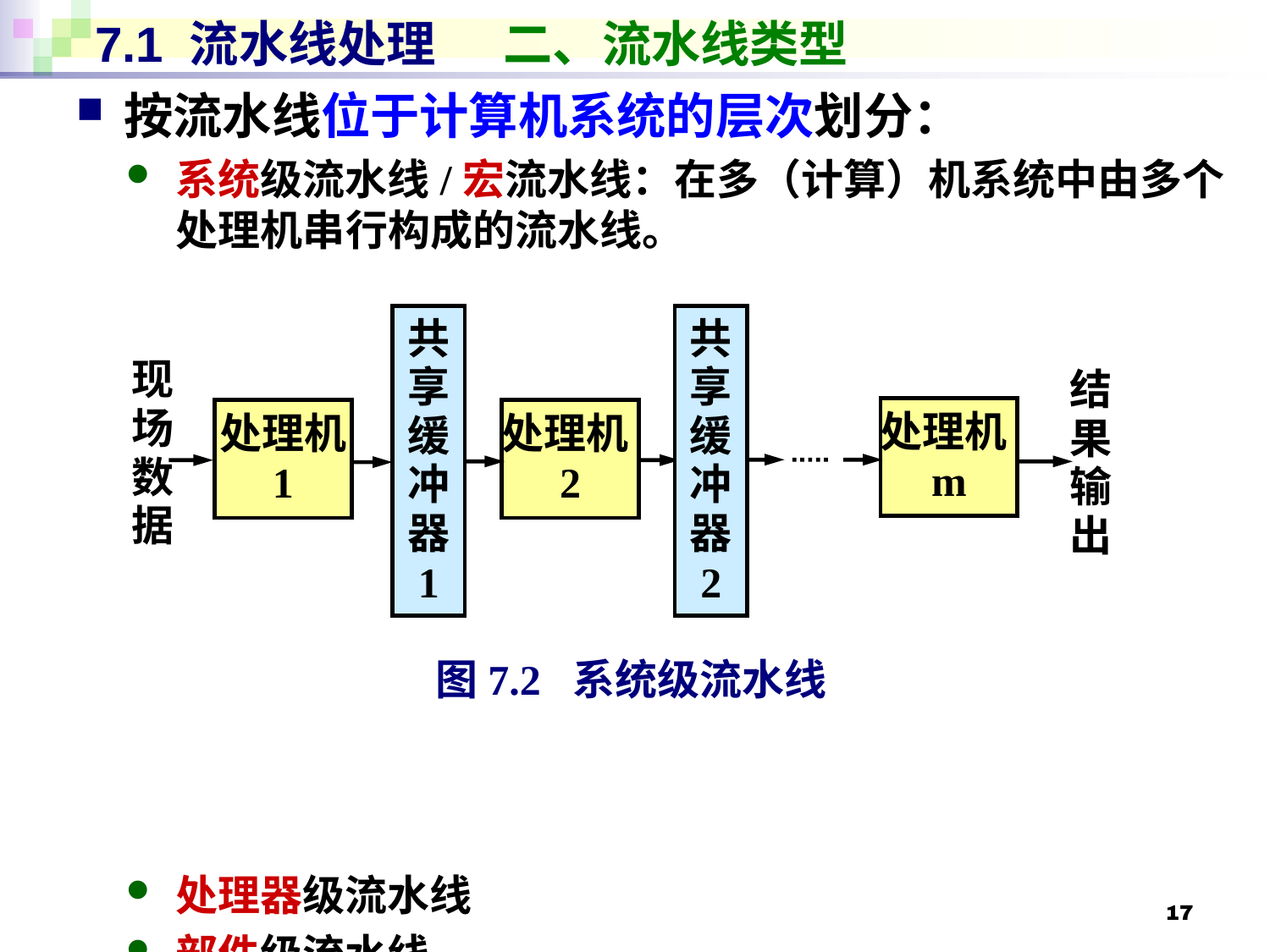

# 7.1 流水线处理      二、流水线类型
按流水线位于计算机系统的层次划分：
系统级流水线/宏流水线：在多（计算）机系统中由多个处理机串行构成的流水线。

处理器级流水线
部件级流水线
共享
缓冲器
1
共享
缓冲器
2
现场数据
结果输出
处理机m
处理机
1
处理机2

图7.2  系统级流水线
17